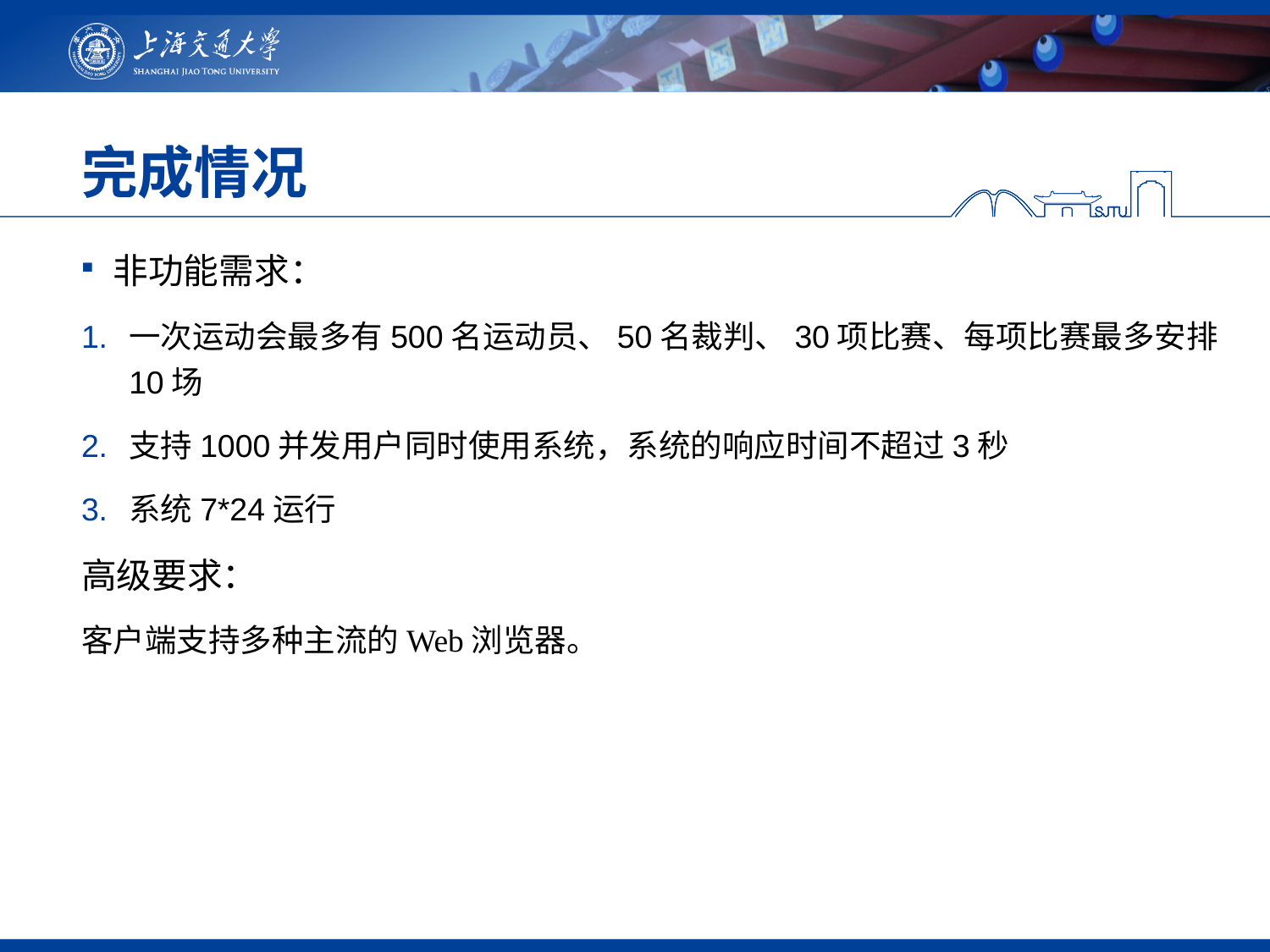

# 完成情况
非功能需求：
一次运动会最多有500名运动员、50名裁判、30项比赛、每项比赛最多安排10场
支持1000并发用户同时使用系统，系统的响应时间不超过3秒
系统7*24运行
高级要求：
客户端支持多种主流的Web浏览器。